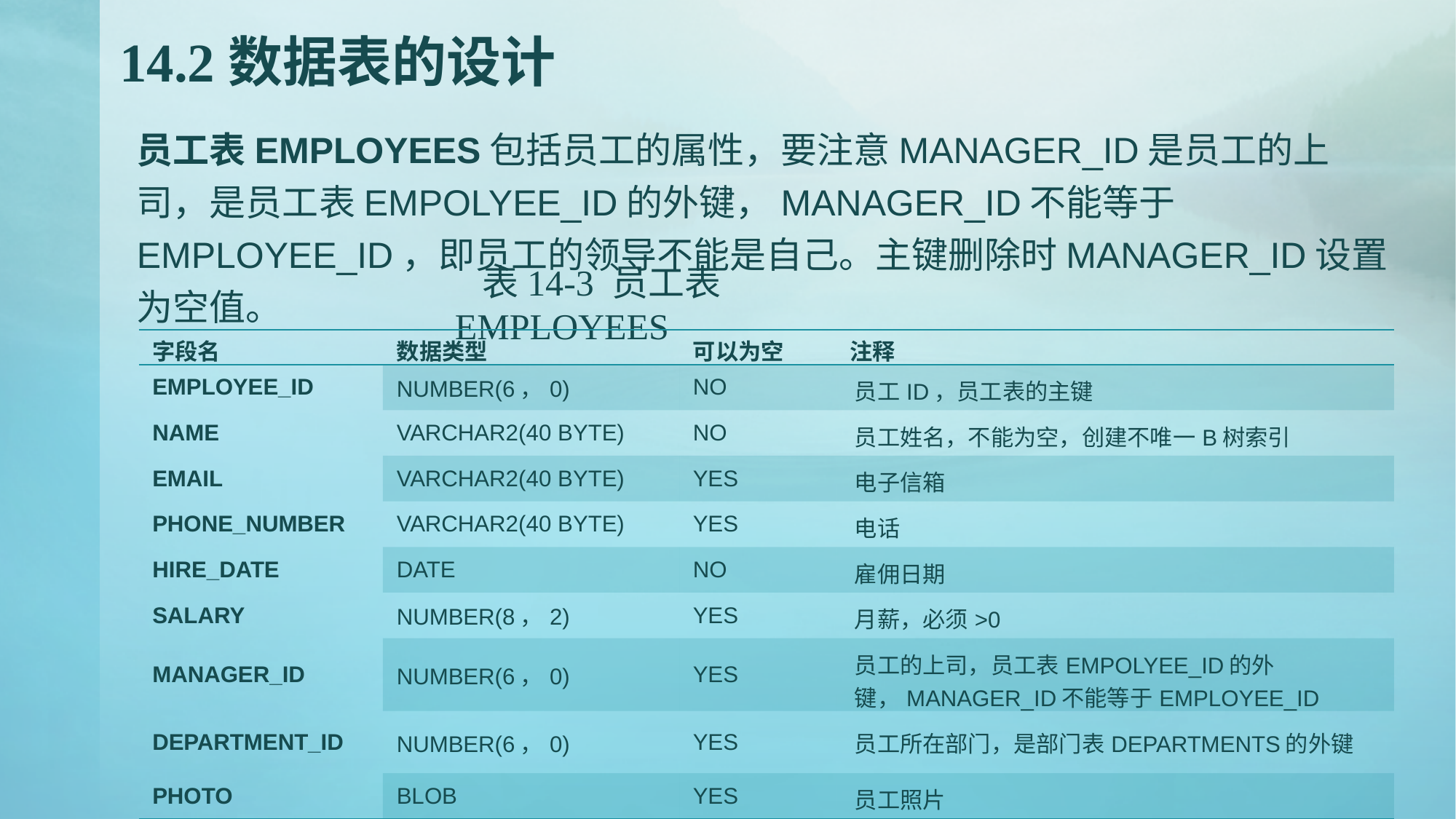

# 14.2数据表的设计
员工表EMPLOYEES包括员工的属性，要注意MANAGER_ID是员工的上司，是员工表EMPOLYEE_ID的外键，MANAGER_ID不能等于EMPLOYEE_ID，即员工的领导不能是自己。主键删除时MANAGER_ID设置为空值。
表14-3 员工表EMPLOYEES
| 字段名 | 数据类型 | 可以为空 | 注释 |  |
| --- | --- | --- | --- | --- |
| EMPLOYEE\_ID | NUMBER(6，0) | NO | 员工ID，员工表的主键 |  |
| NAME | VARCHAR2(40 BYTE) | NO | 员工姓名，不能为空，创建不唯一B树索引 |  |
| EMAIL | VARCHAR2(40 BYTE) | YES | 电子信箱 |  |
| PHONE\_NUMBER | VARCHAR2(40 BYTE) | YES | 电话 |  |
| HIRE\_DATE | DATE | NO | 雇佣日期 |  |
| SALARY | NUMBER(8，2) | YES | 月薪，必须>0 |  |
| MANAGER\_ID | NUMBER(6，0) | YES | 员工的上司，员工表EMPOLYEE\_ID的外键，MANAGER\_ID不能等于EMPLOYEE\_ID |  |
| DEPARTMENT\_ID | NUMBER(6，0) | YES | 员工所在部门，是部门表DEPARTMENTS的外键 |  |
| PHOTO | BLOB | YES | 员工照片 |  |